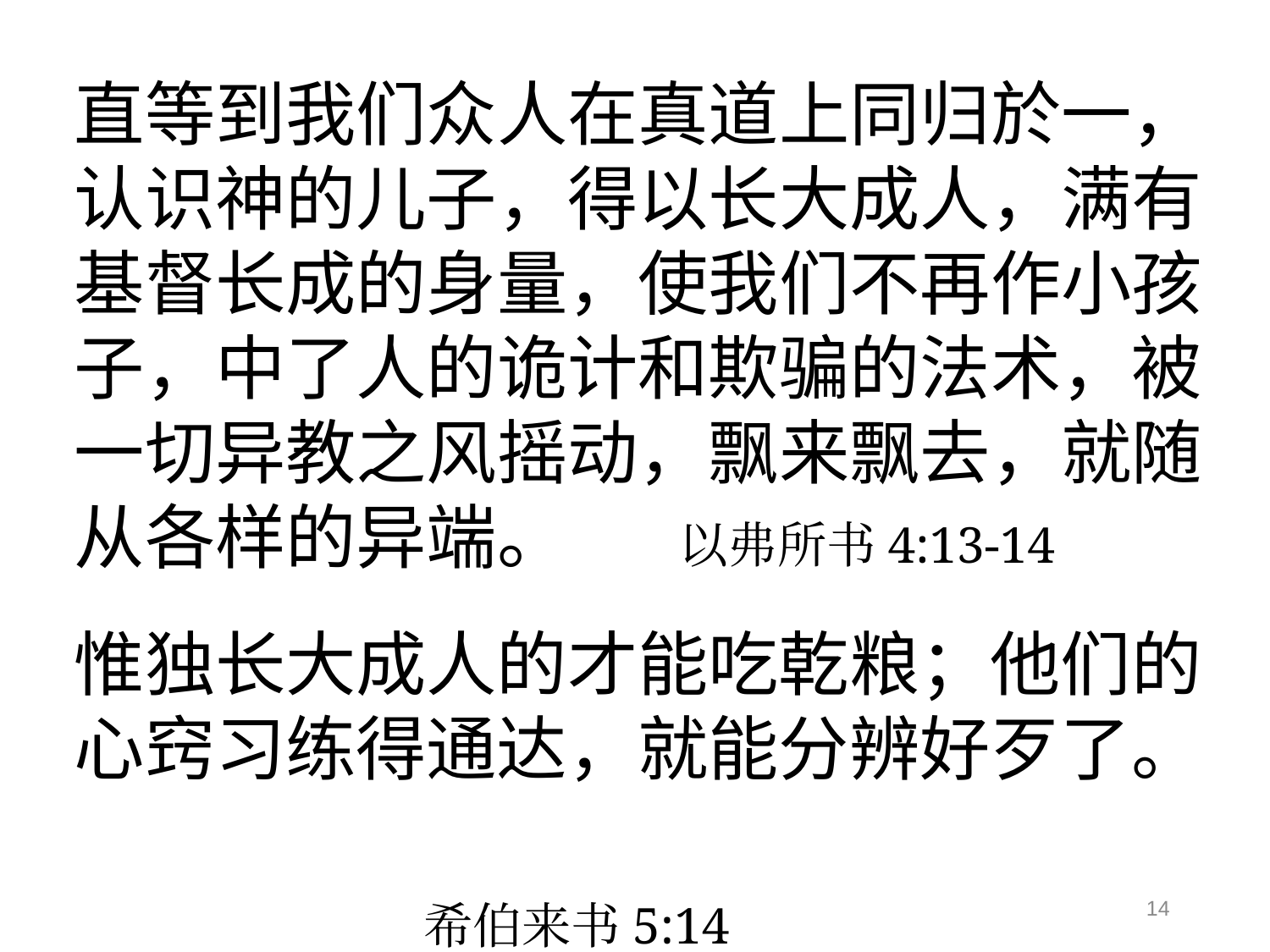

直等到我们众人在真道上同归於一，认识神的儿子，得以长大成人，满有基督长成的身量，使我们不再作小孩子，中了人的诡计和欺骗的法术，被一切异教之风摇动，飘来飘去，就随从各样的异端。       以弗所书4:13-14

惟独长大成人的才能吃乾粮；他们的心窍习练得通达，就能分辨好歹了。
                      希伯来书5:14
14